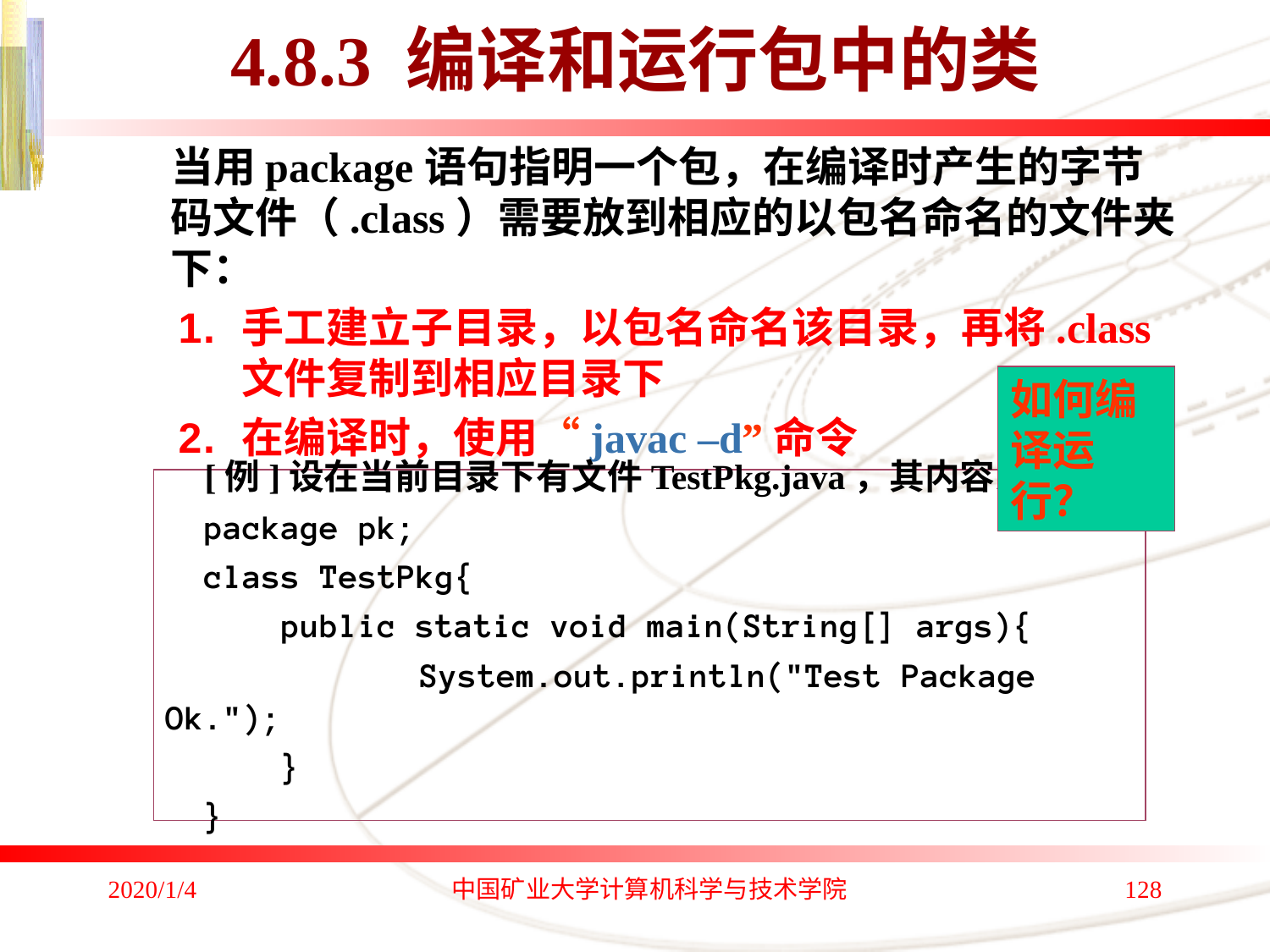

# 4.8.3 编译和运行包中的类
    当用package语句指明一个包，在编译时产生的字节码文件（.class）需要放到相应的以包名命名的文件夹下：
手工建立子目录，以包名命名该目录，再将.class文件复制到相应目录下
在编译时，使用“javac –d”命令

如何编译运行？
[例]设在当前目录下有文件TestPkg.java，其内容为：
package pk;
class TestPkg{
    public static void main(String[] args){
    		System.out.println("Test Package Ok.");
    }
}
2020/1/4
中国矿业大学计算机科学与技术学院
128